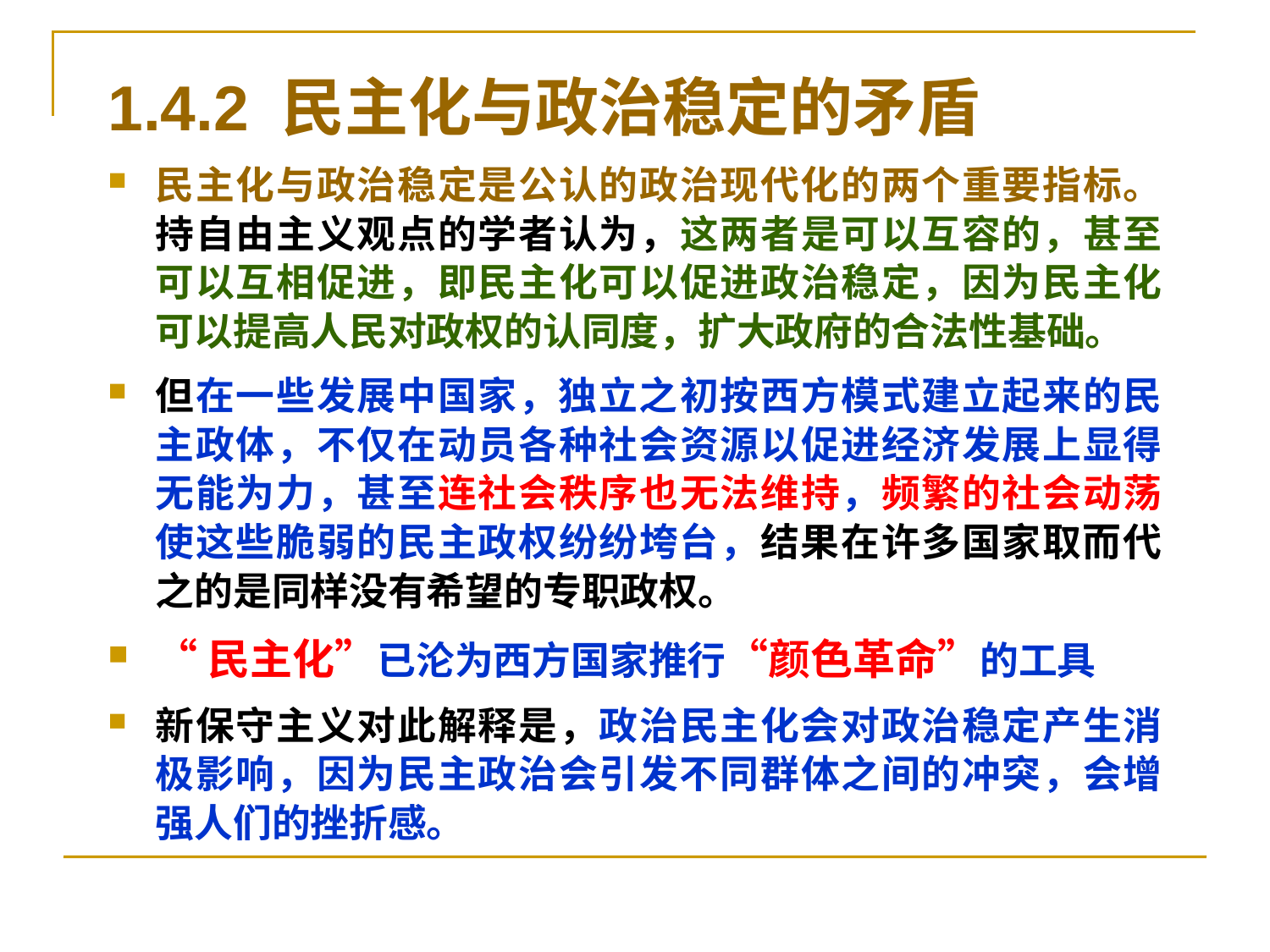

1.4.2 民主化与政治稳定的矛盾
民主化与政治稳定是公认的政治现代化的两个重要指标。持自由主义观点的学者认为，这两者是可以互容的，甚至可以互相促进，即民主化可以促进政治稳定，因为民主化可以提高人民对政权的认同度，扩大政府的合法性基础。
但在一些发展中国家，独立之初按西方模式建立起来的民主政体，不仅在动员各种社会资源以促进经济发展上显得无能为力，甚至连社会秩序也无法维持，频繁的社会动荡使这些脆弱的民主政权纷纷垮台，结果在许多国家取而代之的是同样没有希望的专职政权。
“民主化”已沦为西方国家推行“颜色革命”的工具
新保守主义对此解释是，政治民主化会对政治稳定产生消极影响，因为民主政治会引发不同群体之间的冲突，会增强人们的挫折感。
15